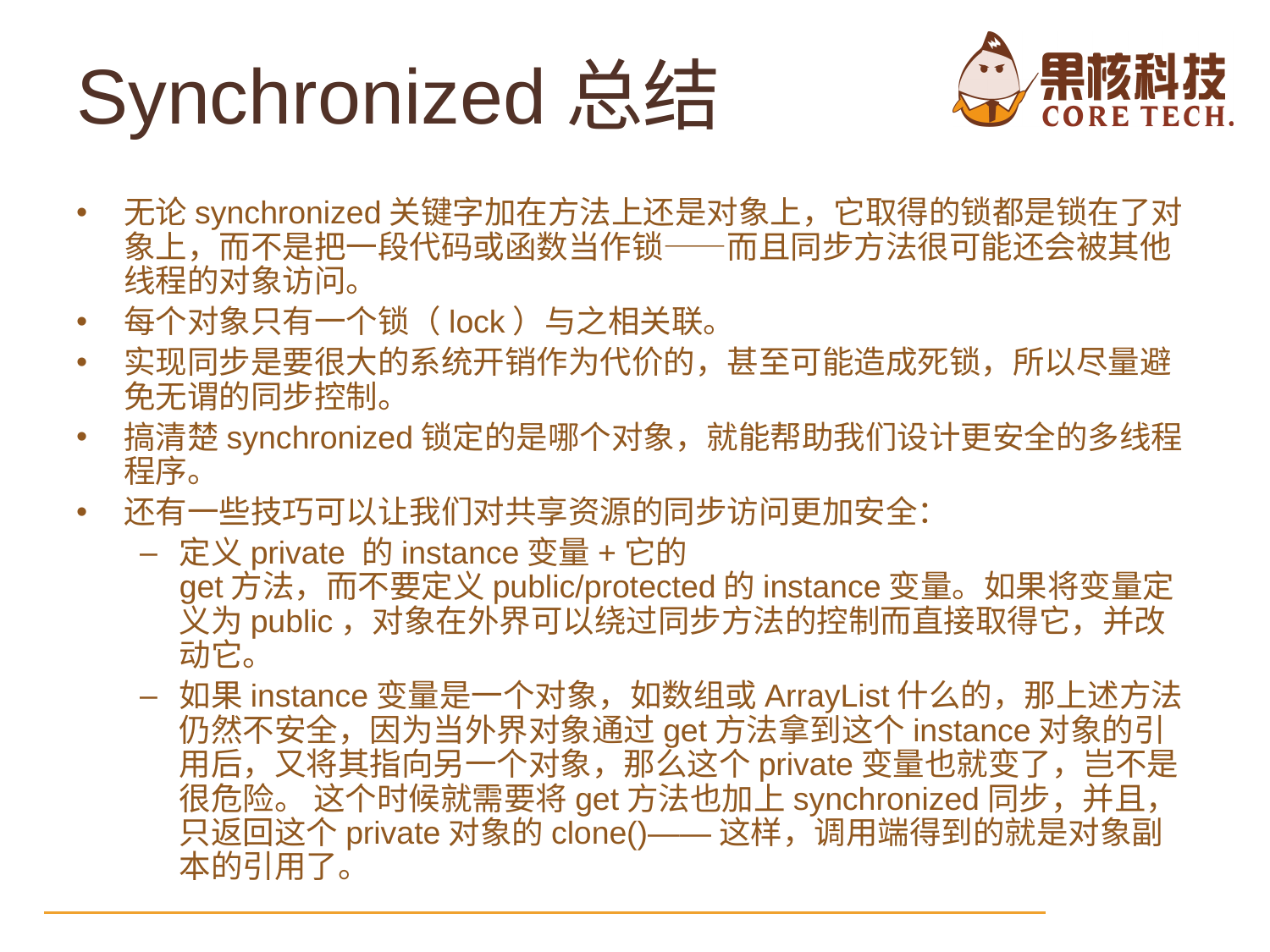

# Synchronized总结
无论synchronized关键字加在方法上还是对象上，它取得的锁都是锁在了对象上，而不是把一段代码或函数当作锁――而且同步方法很可能还会被其他线程的对象访问。
每个对象只有一个锁（lock）与之相关联。
实现同步是要很大的系统开销作为代价的，甚至可能造成死锁，所以尽量避免无谓的同步控制。
搞清楚synchronized锁定的是哪个对象，就能帮助我们设计更安全的多线程程序。
还有一些技巧可以让我们对共享资源的同步访问更加安全：
定义private 的instance变量+它的 get方法，而不要定义public/protected的instance变量。如果将变量定义为public，对象在外界可以绕过同步方法的控制而直接取得它，并改动它。
如果instance变量是一个对象，如数组或ArrayList什么的，那上述方法仍然不安全，因为当外界对象通过get方法拿到这个instance对象的引用后，又将其指向另一个对象，那么这个private变量也就变了，岂不是很危险。 这个时候就需要将get方法也加上synchronized同步，并且，只返回这个private对象的clone()――这样，调用端得到的就是对象副本的引用了。